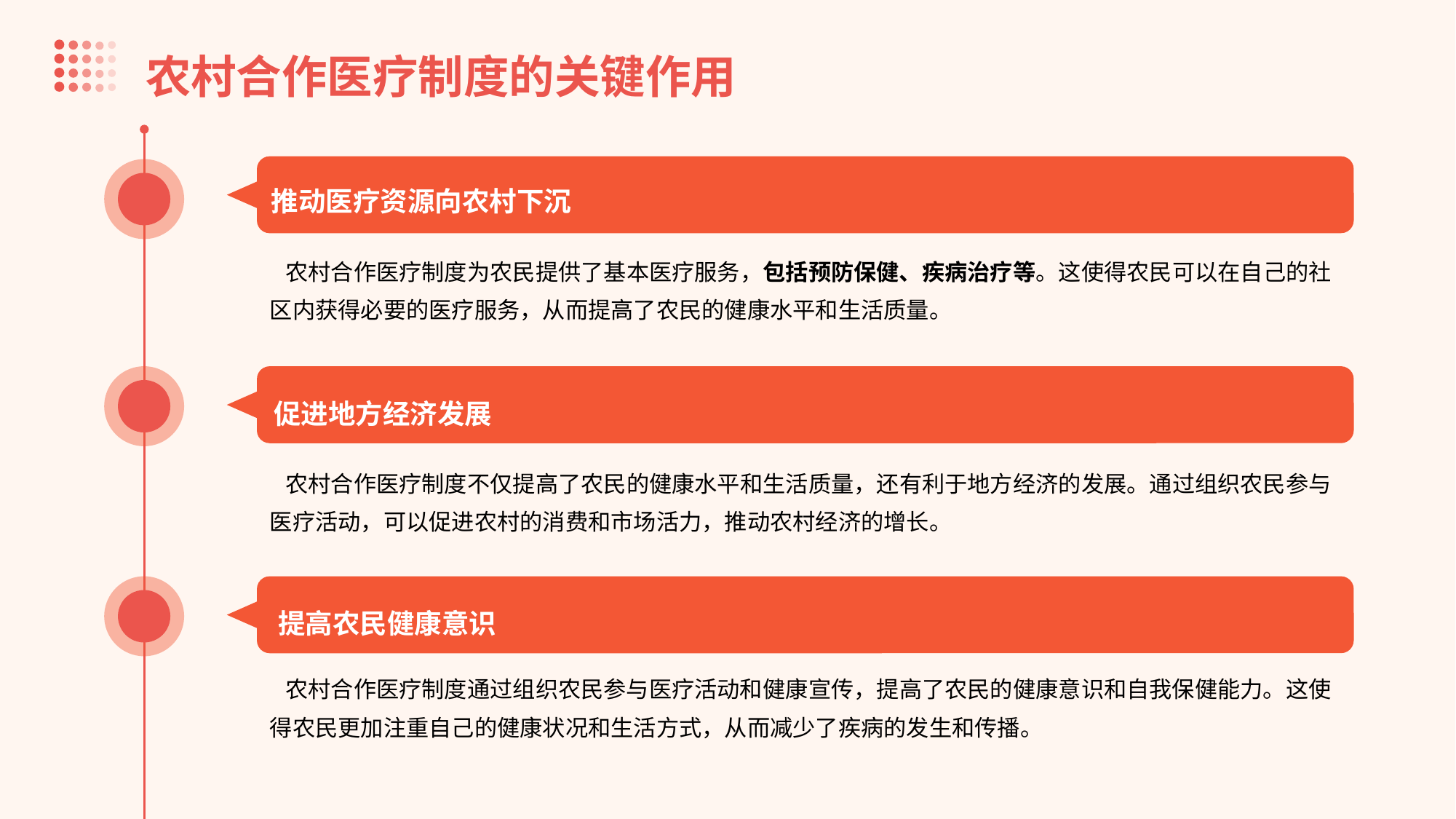

农村合作医疗制度的关键作用

推动医疗资源向农村下沉

  农村合作医疗制度为农民提供了基本医疗服务，包括预防保健、疾病治疗等。这使得农民可以在自己的社区内获得必要的医疗服务，从而提高了农民的健康水平和生活质量。

促进地方经济发展

  农村合作医疗制度不仅提高了农民的健康水平和生活质量，还有利于地方经济的发展。通过组织农民参与医疗活动，可以促进农村的消费和市场活力，推动农村经济的增长。

提高农民健康意识

  农村合作医疗制度通过组织农民参与医疗活动和健康宣传，提高了农民的健康意识和自我保健能力。这使得农民更加注重自己的健康状况和生活方式，从而减少了疾病的发生和传播。